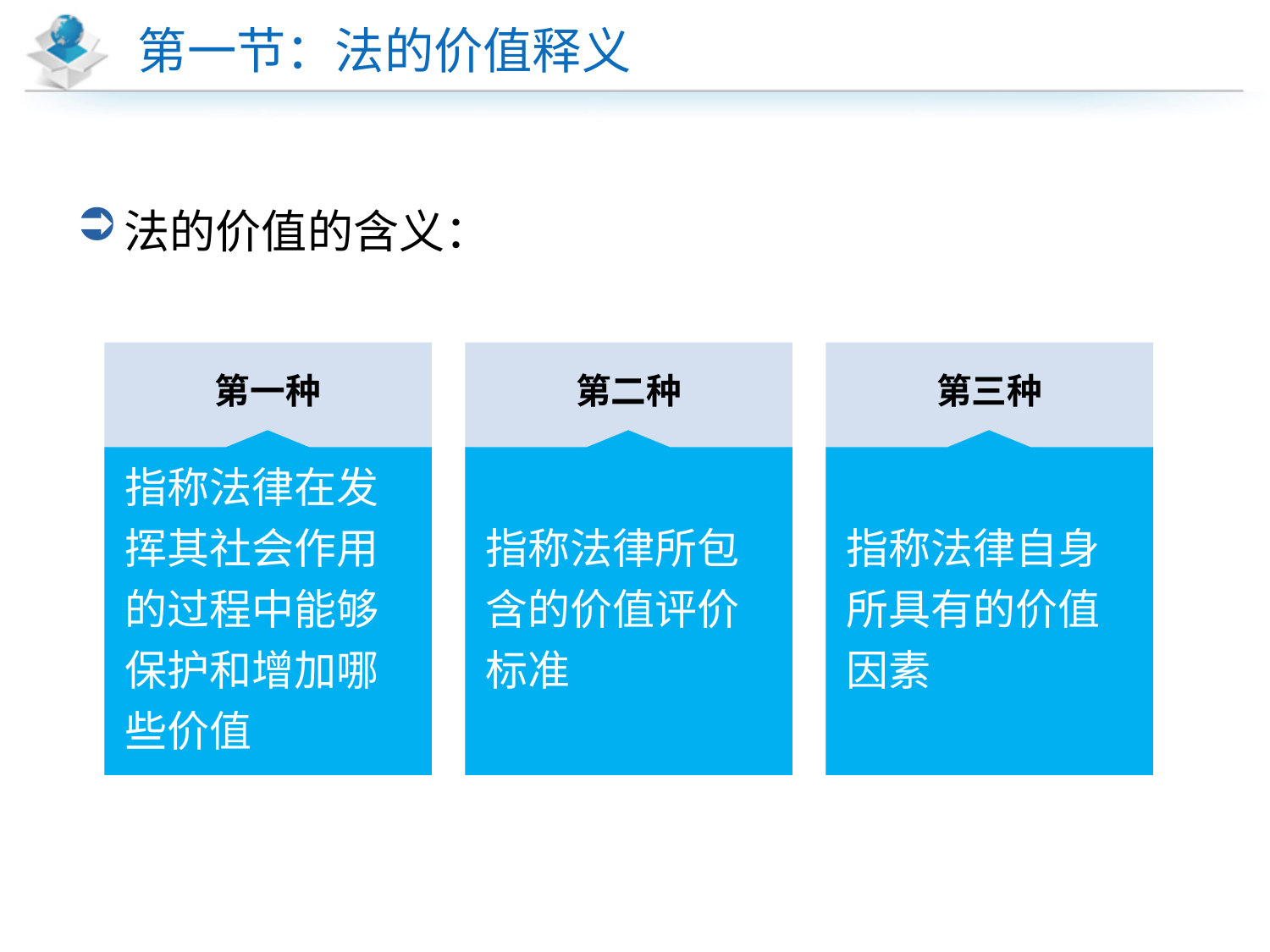

# 第一节：法的价值释义
法的价值的含义：

第一种
指称法律在发挥其社会作用的过程中能够保护和增加哪些价值

第二种
指称法律所包含的价值评价标准

第三种
指称法律自身所具有的价值因素